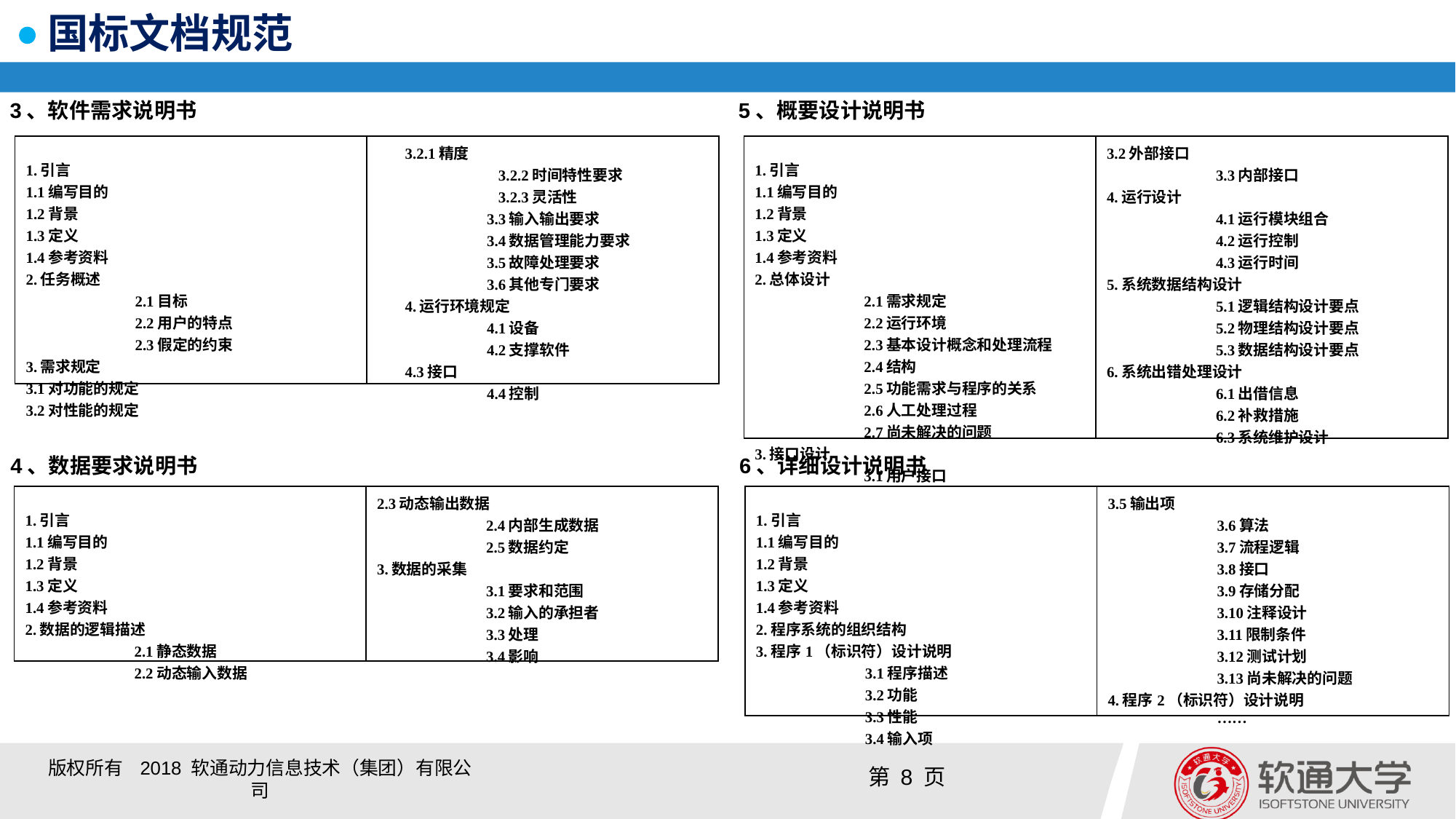

# 国标文档规范
3、软件需求说明书
5、概要设计说明书

| 1.引言 1.1编写目的 1.2背景 1.3定义 1.4参考资料 2.任务概述 2.1目标 2.2用户的特点 2.3假定的约束 3.需求规定 3.1对功能的规定 3.2对性能的规定 | 3.2.1精度 3.2.2时间特性要求 3.2.3灵活性 3.3输入输出要求 3.4数据管理能力要求 3.5故障处理要求 3.6其他专门要求 4.运行环境规定 4.1设备 4.2支撑软件 4.3接口 4.4控制 |
| --- | --- |
| 1.引言 1.1编写目的 1.2背景 1.3定义 1.4参考资料 2.总体设计 2.1需求规定 2.2运行环境 2.3基本设计概念和处理流程 2.4结构 2.5功能需求与程序的关系 2.6人工处理过程 2.7尚未解决的问题 3.接口设计 3.1用户接口 | 3.2外部接口 3.3内部接口 4.运行设计 4.1运行模块组合 4.2运行控制 4.3运行时间 5.系统数据结构设计 5.1逻辑结构设计要点 5.2物理结构设计要点 5.3数据结构设计要点 6.系统出错处理设计 6.1出借信息 6.2补救措施 6.3系统维护设计 |
| --- | --- |

4、数据要求说明书
6、详细设计说明书
| 1.引言 1.1编写目的 1.2背景 1.3定义 1.4参考资料 2.数据的逻辑描述 2.1静态数据 2.2动态输入数据 | 2.3动态输出数据 2.4内部生成数据 2.5数据约定 3.数据的采集 3.1要求和范围 3.2输入的承担者 3.3处理 3.4影响 |
| --- | --- |
| 1.引言 1.1编写目的 1.2背景 1.3定义 1.4参考资料 2.程序系统的组织结构 3.程序1（标识符）设计说明 3.1程序描述 3.2功能 3.3性能 3.4输入项 | 3.5输出项 3.6算法 3.7流程逻辑 3.8接口 3.9存储分配 3.10注释设计 3.11限制条件 3.12测试计划 3.13尚未解决的问题 4.程序2（标识符）设计说明 …… |
| --- | --- |